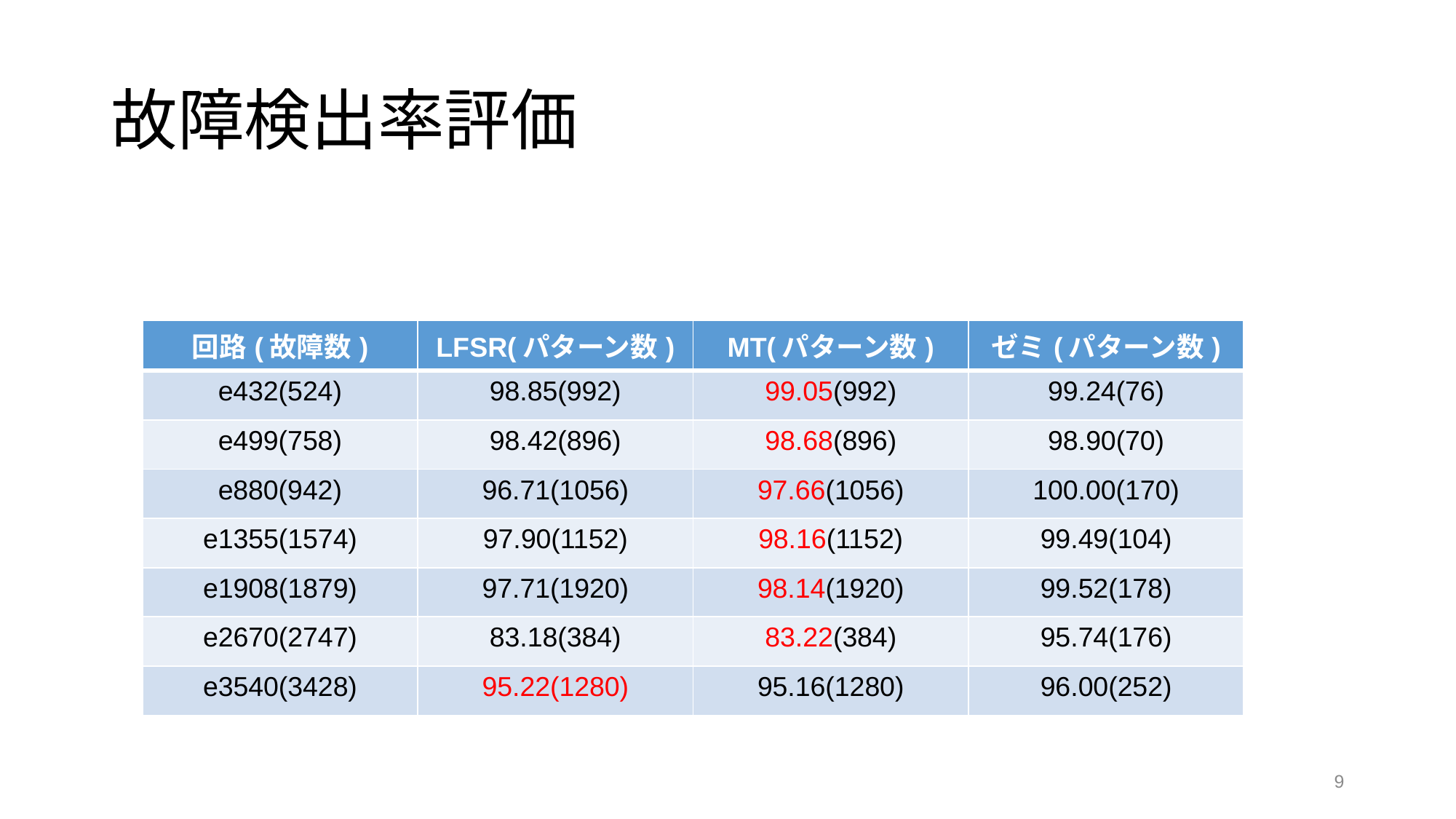

# 故障検出率評価
| 回路(故障数) | LFSR(パターン数) | MT(パターン数) | ゼミ(パターン数) |
| --- | --- | --- | --- |
| e432(524) | 98.85(992) | 99.05(992) | 99.24(76) |
| e499(758) | 98.42(896) | 98.68(896) | 98.90(70) |
| e880(942) | 96.71(1056) | 97.66(1056) | 100.00(170) |
| e1355(1574) | 97.90(1152) | 98.16(1152) | 99.49(104) |
| e1908(1879) | 97.71(1920) | 98.14(1920) | 99.52(178) |
| e2670(2747) | 83.18(384) | 83.22(384) | 95.74(176) |
| e3540(3428) | 95.22(1280) | 95.16(1280) | 96.00(252) |
9